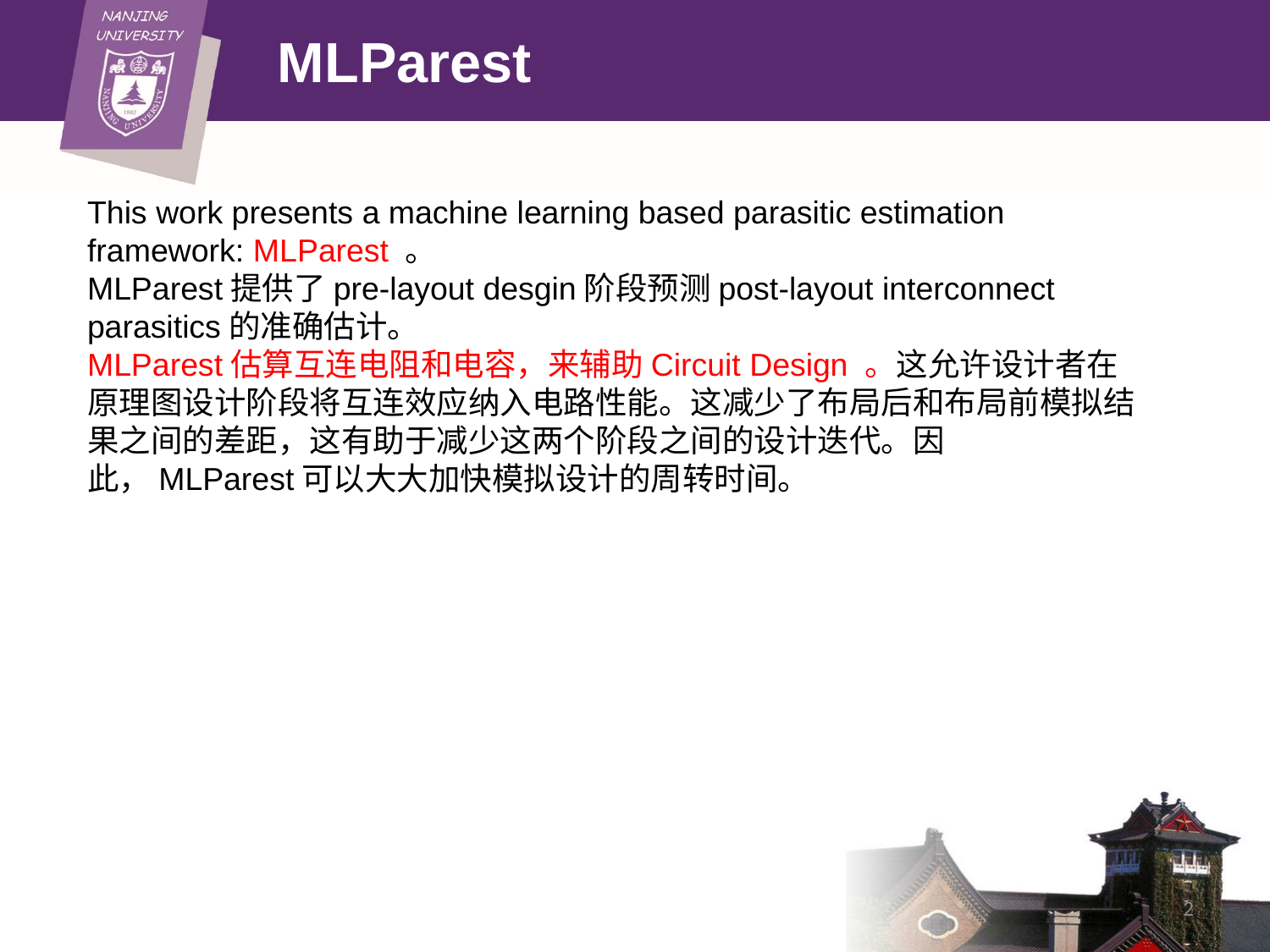

# MLParest
This work presents a machine learning based parasitic estimation framework: MLParest 。
MLParest提供了pre-layout desgin阶段预测post-layout interconnect parasitics的准确估计。
MLParest估算互连电阻和电容，来辅助Circuit Design 。这允许设计者在原理图设计阶段将互连效应纳入电路性能。这减少了布局后和布局前模拟结果之间的差距，这有助于减少这两个阶段之间的设计迭代。因此，MLParest可以大大加快模拟设计的周转时间。
2